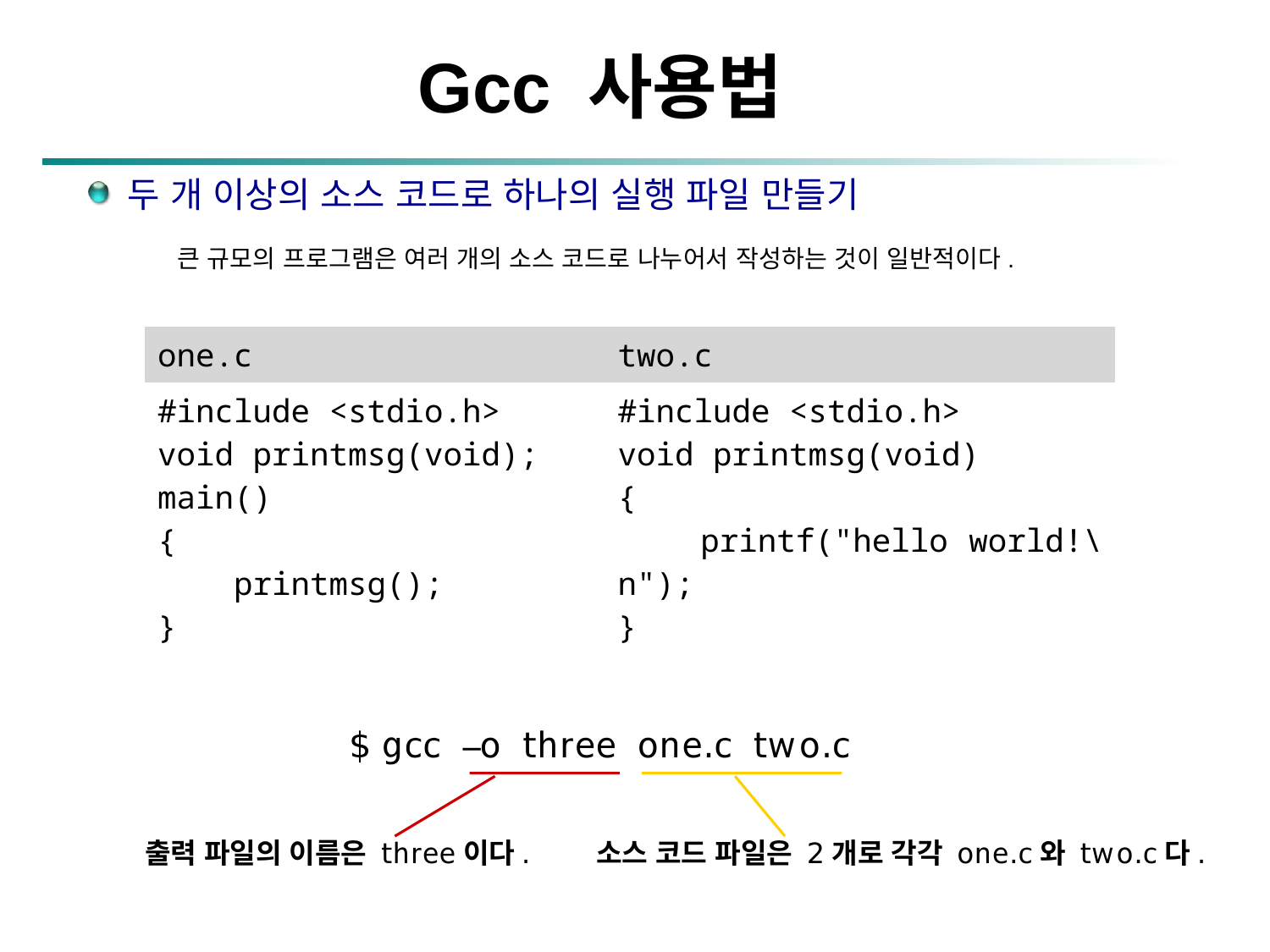

Gcc 사용법
 두 개 이상의 소스 코드로 하나의 실행 파일 만들기
큰 규모의 프로그램은 여러 개의 소스 코드로 나누어서 작성하는 것이 일반적이다.

| one.c | two.c |
| --- | --- |
| #include <stdio.h> void printmsg(void); main() { printmsg(); } | #include <stdio.h> void printmsg(void) { printf("hello world!\n"); } |

$ gcc  –o  three  one.c  two.c

출력 파일의 이름은 three이다.
소스 코드 파일은 2개로 각각 one.c와 two.c다.